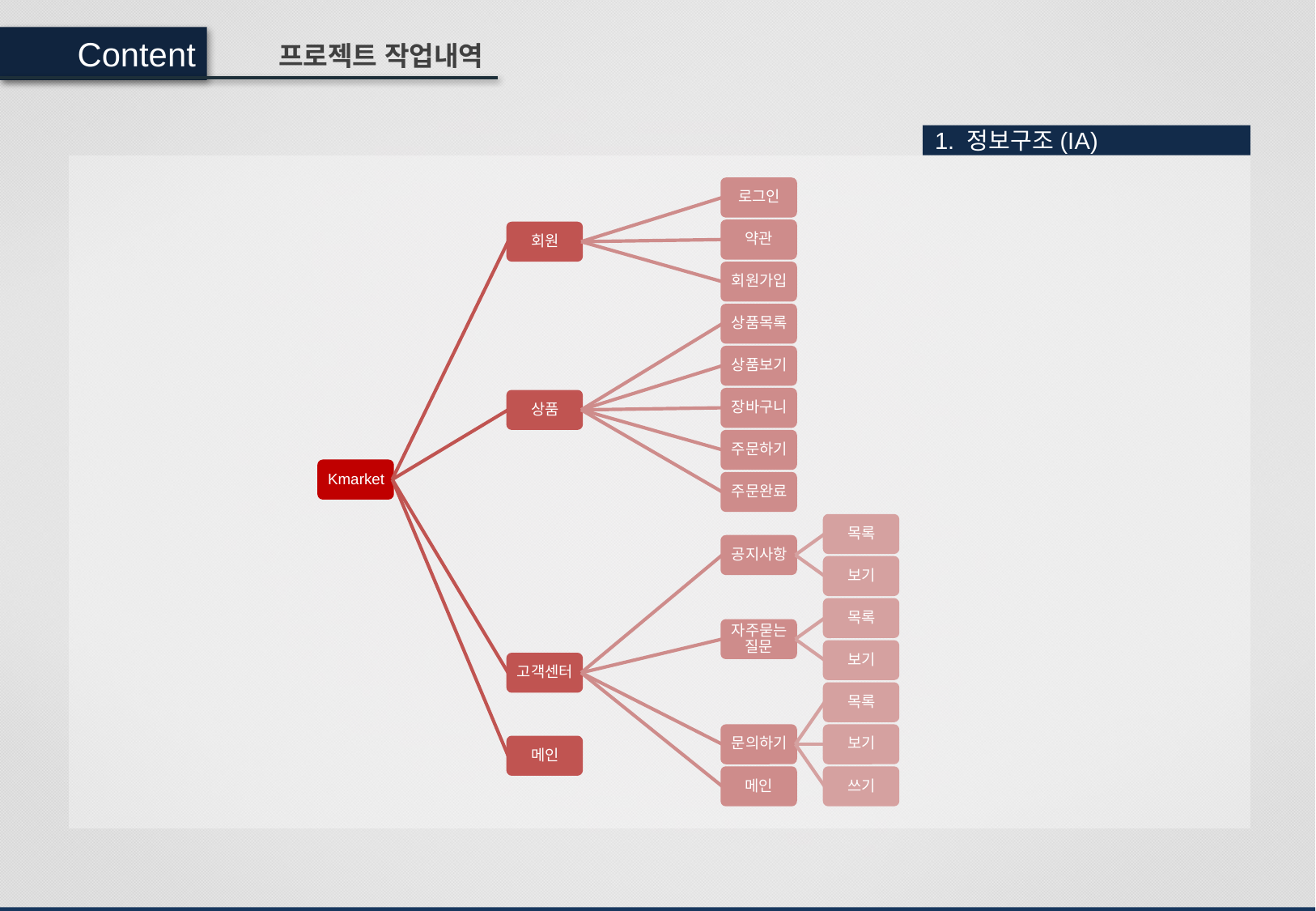

Content
프로젝트 작업내역
1. 정보구조(IA)

Kmarket

회원

로그인

약관

회원가입

상품

상품목록

상품보기

장바구니

주문하기

주문완료

고객센터

공지사항

목록

보기

자주묻는질문

목록

보기

문의하기

목록

보기

쓰기

메인

메인